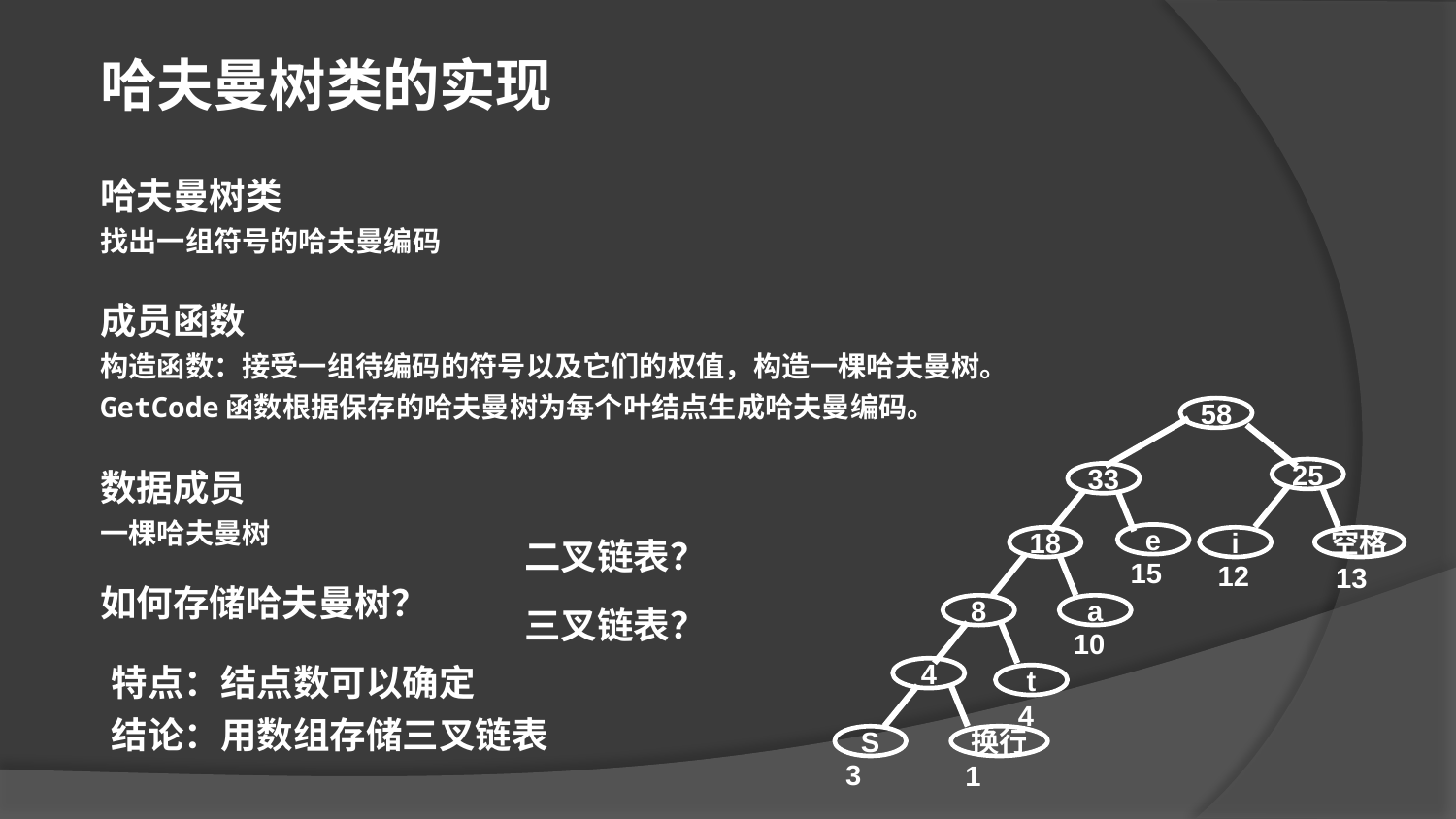

哈夫曼树类的实现
哈夫曼树类
找出一组符号的哈夫曼编码
成员函数
构造函数：接受一组待编码的符号以及它们的权值，构造一棵哈夫曼树。
GetCode函数根据保存的哈夫曼树为每个叶结点生成哈夫曼编码。
58

25
33

e
18
15

8
a
10

4
t

4
S
换行
3
1

i
空格
12
13
数据成员
一棵哈夫曼树
二叉链表？
如何存储哈夫曼树？
三叉链表？
特点：结点数可以确定
结论：用数组存储三叉链表